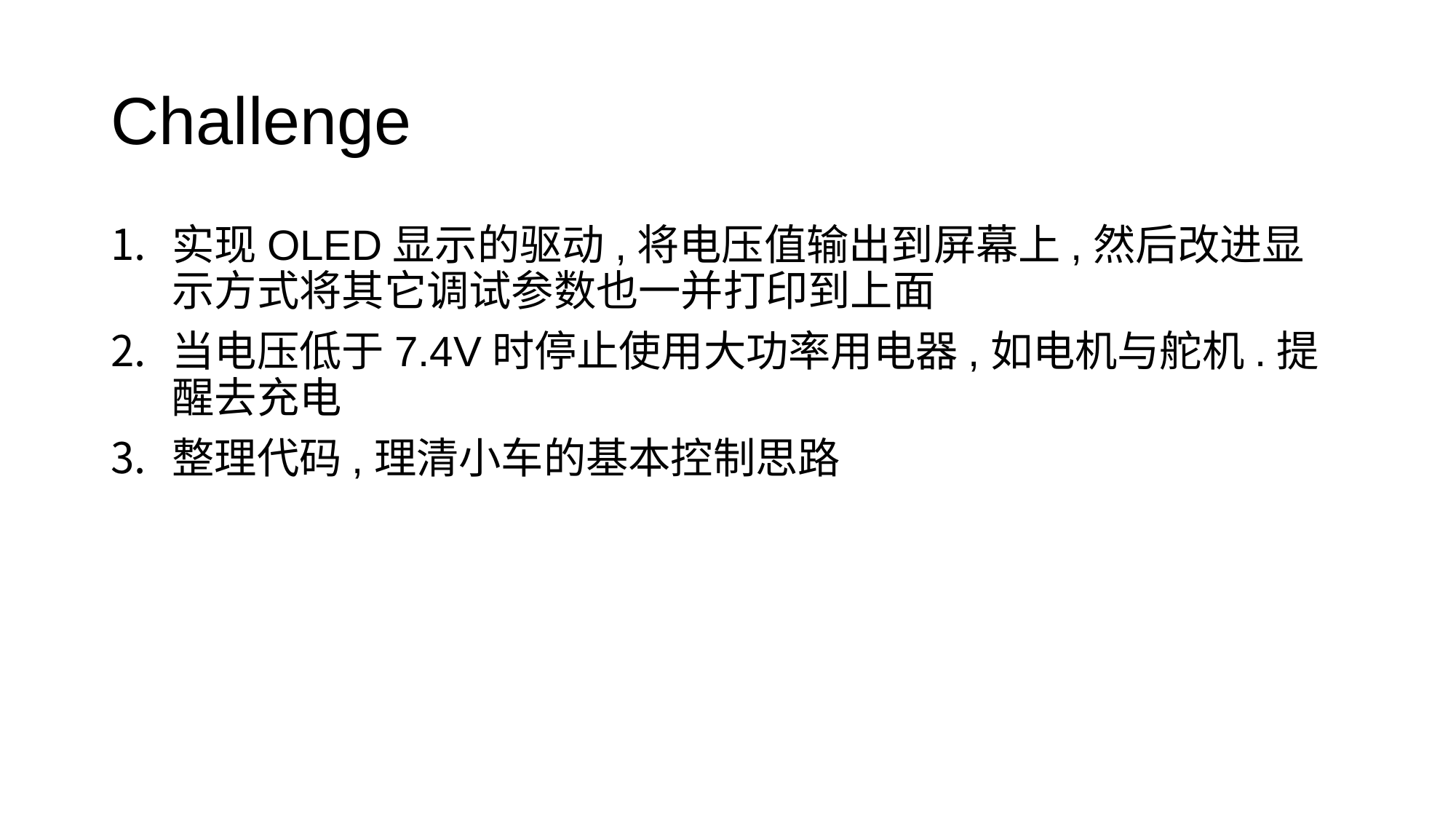

# Challenge
实现OLED显示的驱动,将电压值输出到屏幕上,然后改进显示方式将其它调试参数也一并打印到上面
当电压低于7.4V时停止使用大功率用电器,如电机与舵机.提醒去充电
整理代码,理清小车的基本控制思路